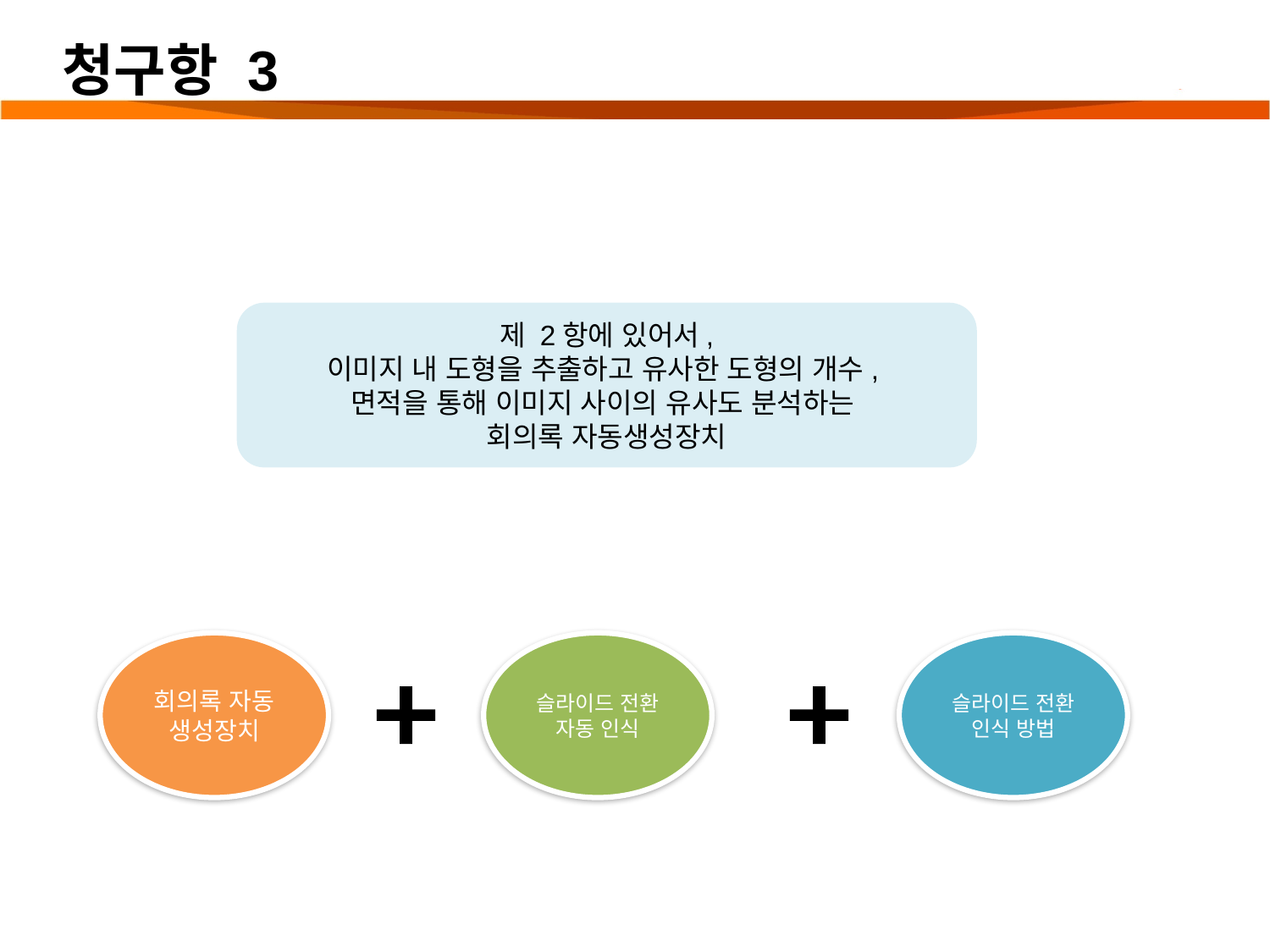

# 청구항 3
제 2항에 있어서,
이미지 내 도형을 추출하고 유사한 도형의 개수,
면적을 통해 이미지 사이의 유사도 분석하는
회의록 자동생성장치
회의록 자동 생성장치
슬라이드 전환 자동 인식
슬라이드 전환
인식 방법